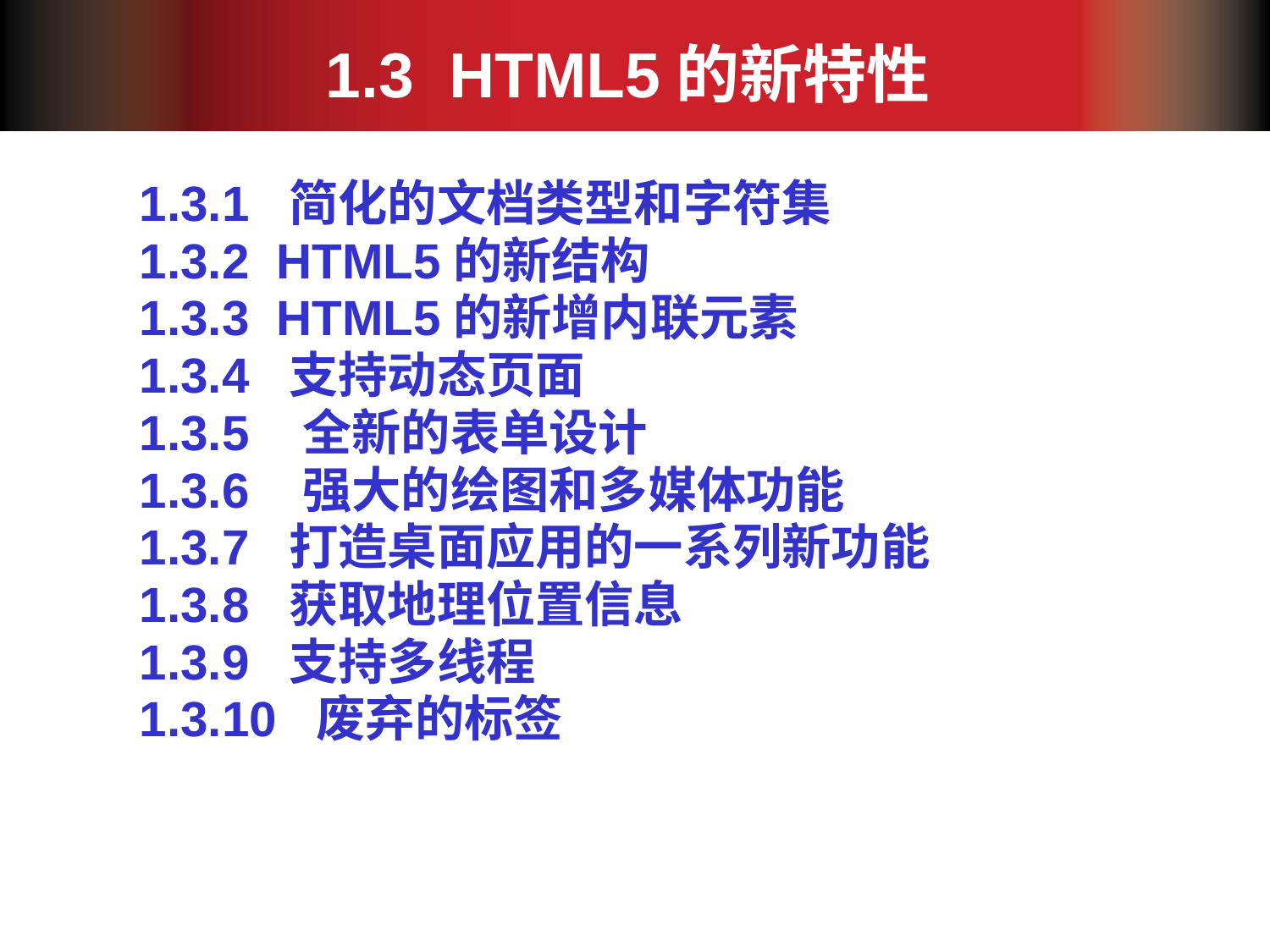

# 1.3  HTML5的新特性
1.3.1  简化的文档类型和字符集
1.3.2  HTML5的新结构
1.3.3  HTML5的新增内联元素
1.3.4  支持动态页面
1.3.5   全新的表单设计
1.3.6   强大的绘图和多媒体功能
1.3.7  打造桌面应用的一系列新功能
1.3.8  获取地理位置信息
1.3.9  支持多线程
1.3.10  废弃的标签